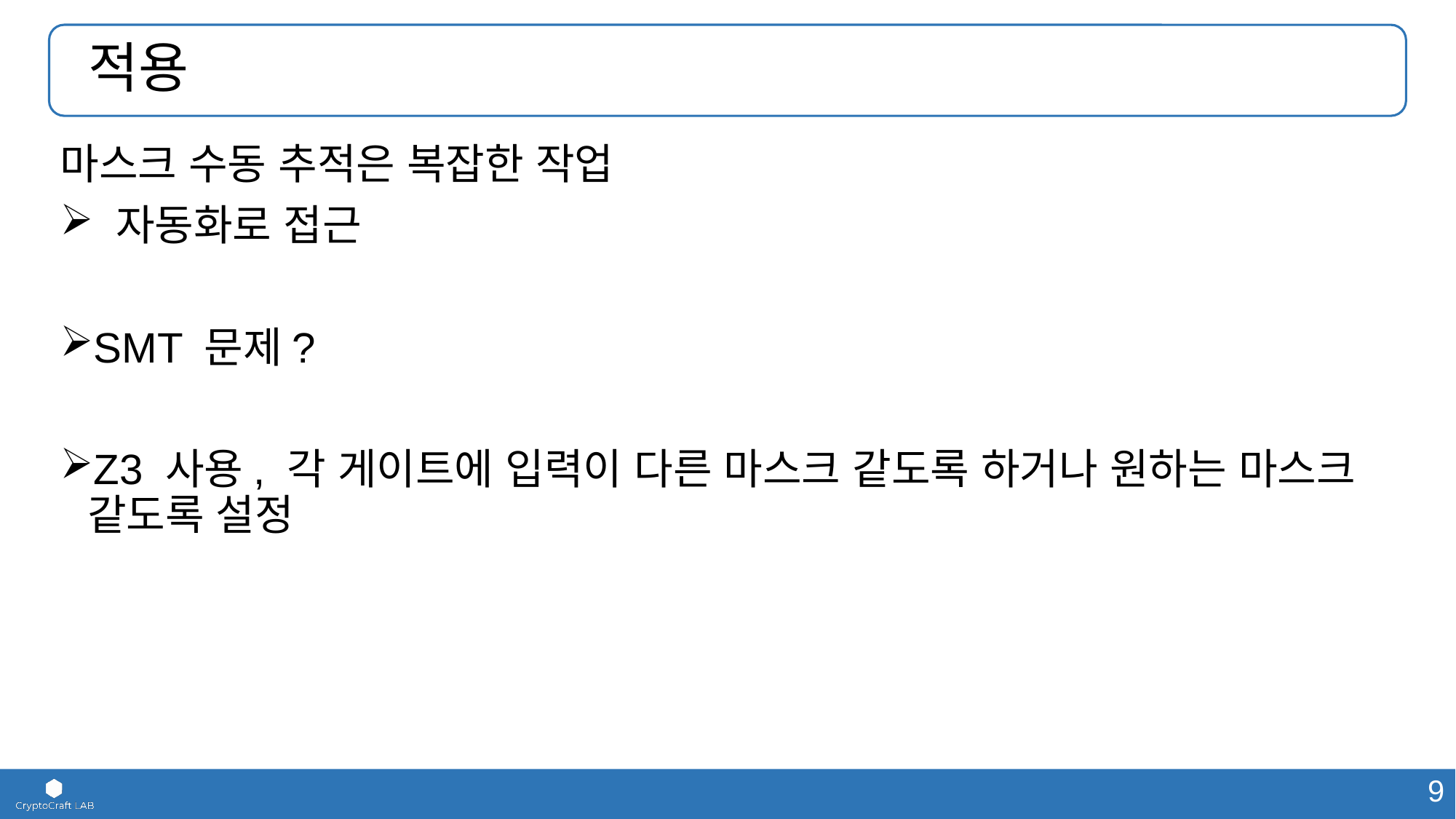

# 적용
마스크 수동 추적은 복잡한 작업
 자동화로 접근

SMT 문제?

Z3 사용, 각 게이트에 입력이 다른 마스크 같도록 하거나 원하는 마스크 같도록 설정